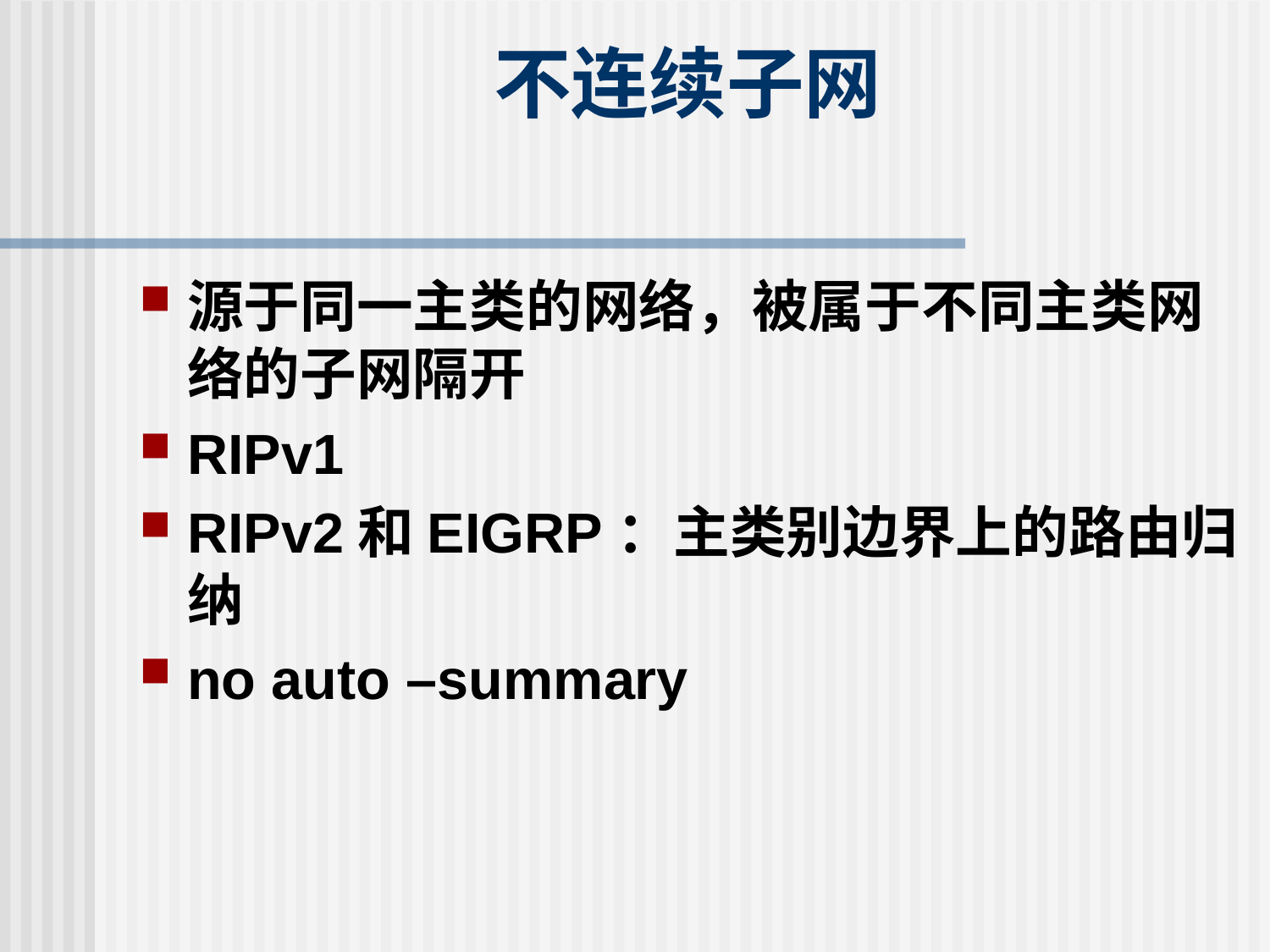

# 不连续子网
源于同一主类的网络，被属于不同主类网络的子网隔开
RIPv1
RIPv2和EIGRP：主类别边界上的路由归纳
no auto –summary